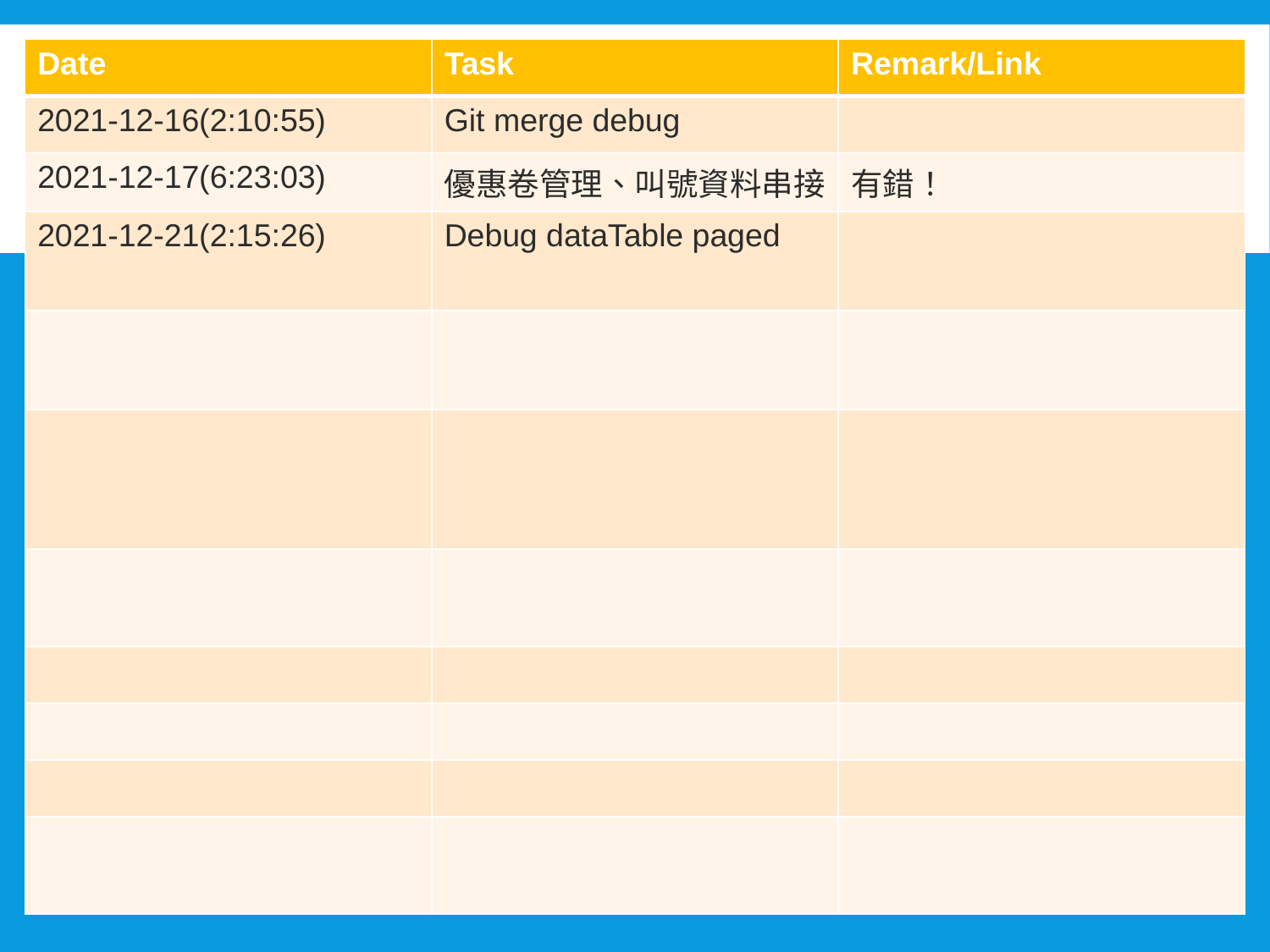

| Date | Task | Remark/Link |
| --- | --- | --- |
| 2021-12-16(2:10:55) | Git merge debug |  |
| 2021-12-17(6:23:03) | 優惠卷管理、叫號資料串接 | 有錯！ |
| 2021-12-21(2:15:26) | Debug dataTable paged |  |
|  |  |  |
|  |  |  |
|  |  |  |
|  |  |  |
|  |  |  |
|  |  |  |
|  |  |  |
#